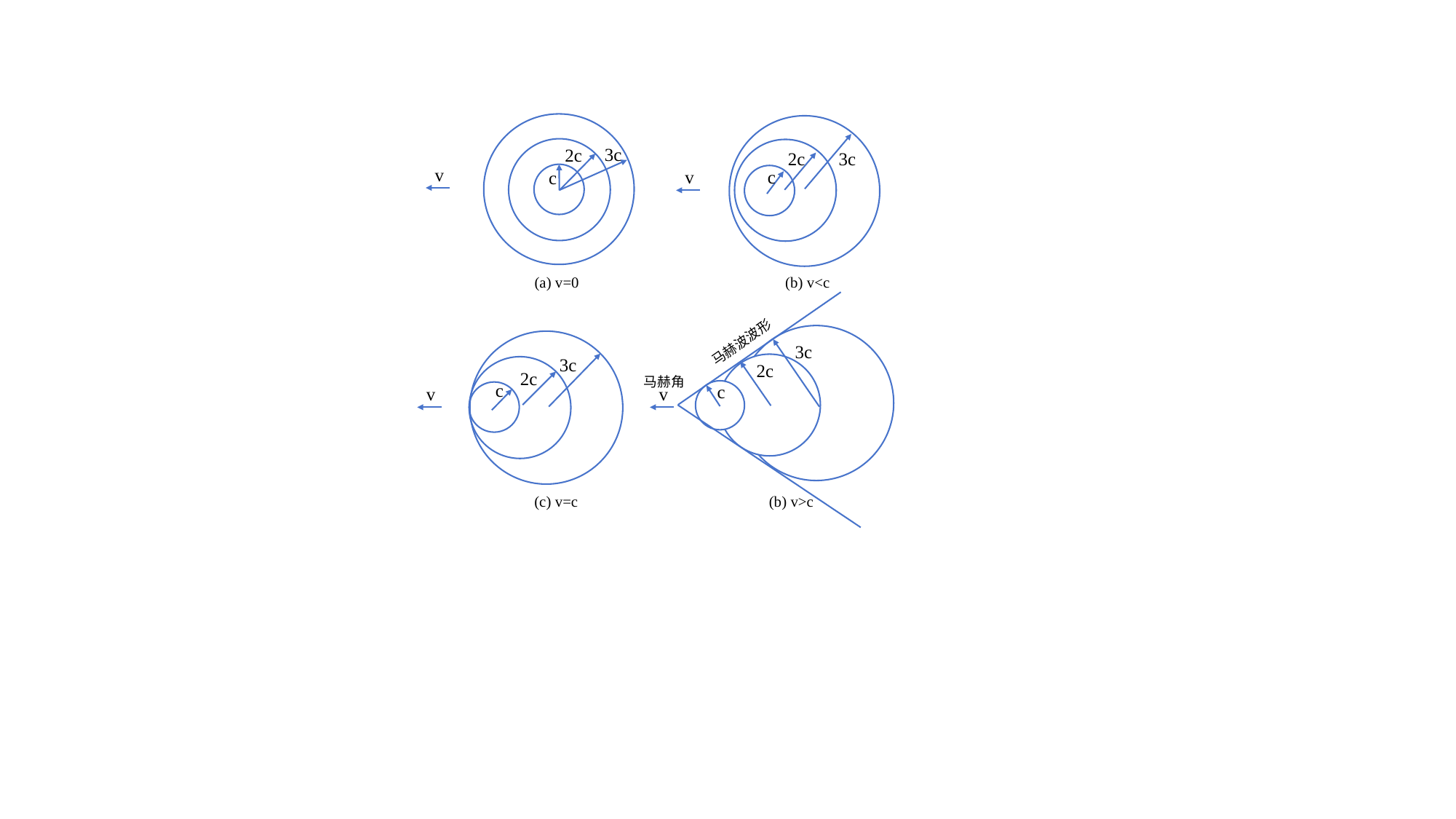

3c

2c

2c
3c
v
c
v
c

(a) v=0                                                      (b) v<c
马赫波波形

3c
3c

2c

2c
马赫角
c
c
v
v

(c) v=c                                                  (b) v>c